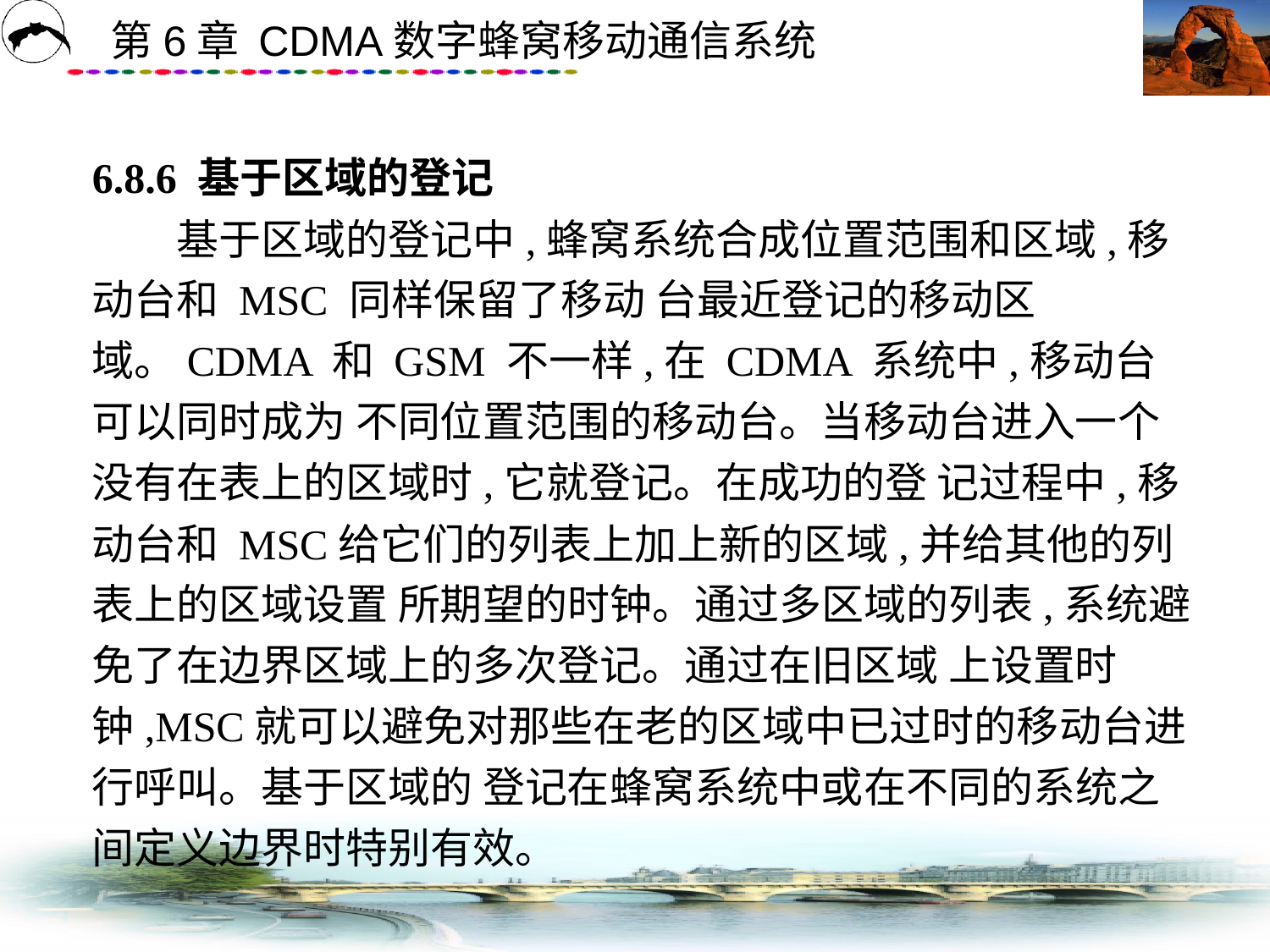

# 6.8.6 基于区域的登记 　　基于区域的登记中,蜂窝系统合成位置范围和区域,移动台和 MSC 同样保留了移动 台最近登记的移动区域。CDMA 和 GSM 不一样,在 CDMA 系统中,移动台可以同时成为 不同位置范围的移动台。当移动台进入一个没有在表上的区域时,它就登记。在成功的登 记过程中,移动台和 MSC给它们的列表上加上新的区域,并给其他的列表上的区域设置 所期望的时钟。通过多区域的列表,系统避免了在边界区域上的多次登记。通过在旧区域 上设置时钟,MSC就可以避免对那些在老的区域中已过时的移动台进行呼叫。基于区域的 登记在蜂窝系统中或在不同的系统之间定义边界时特别有效。